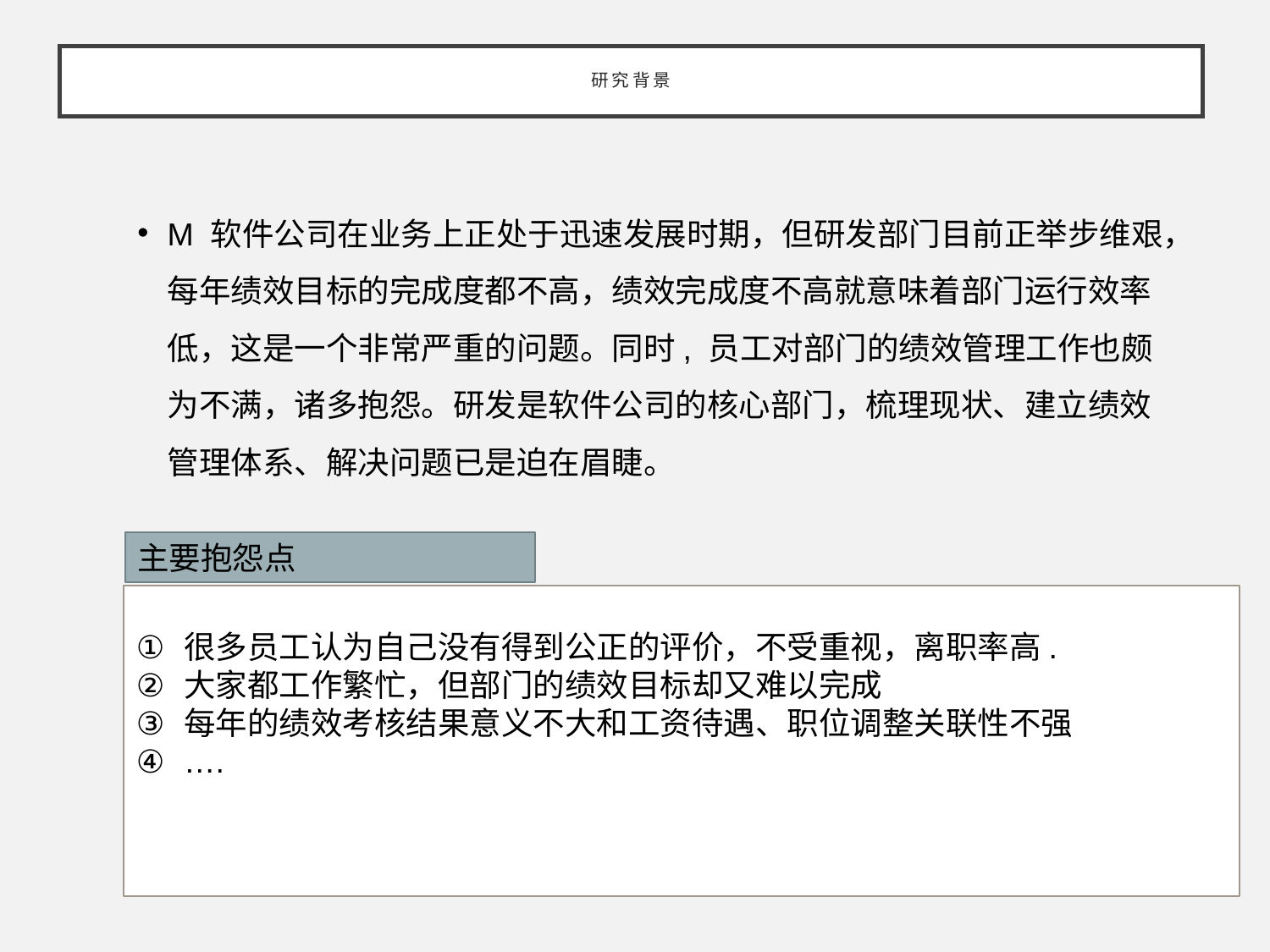

# 研究背景
M 软件公司在业务上正处于迅速发展时期，但研发部门目前正举步维艰，每年绩效目标的完成度都不高，绩效完成度不高就意味着部门运行效率低，这是一个非常严重的问题。同时, 员工对部门的绩效管理工作也颇为不满，诸多抱怨。研发是软件公司的核心部门，梳理现状、建立绩效管理体系、解决问题已是迫在眉睫。

主要抱怨点

很多员工认为自己没有得到公正的评价，不受重视，离职率高.
大家都工作繁忙，但部门的绩效目标却又难以完成
每年的绩效考核结果意义不大和工资待遇、职位调整关联性不强
….